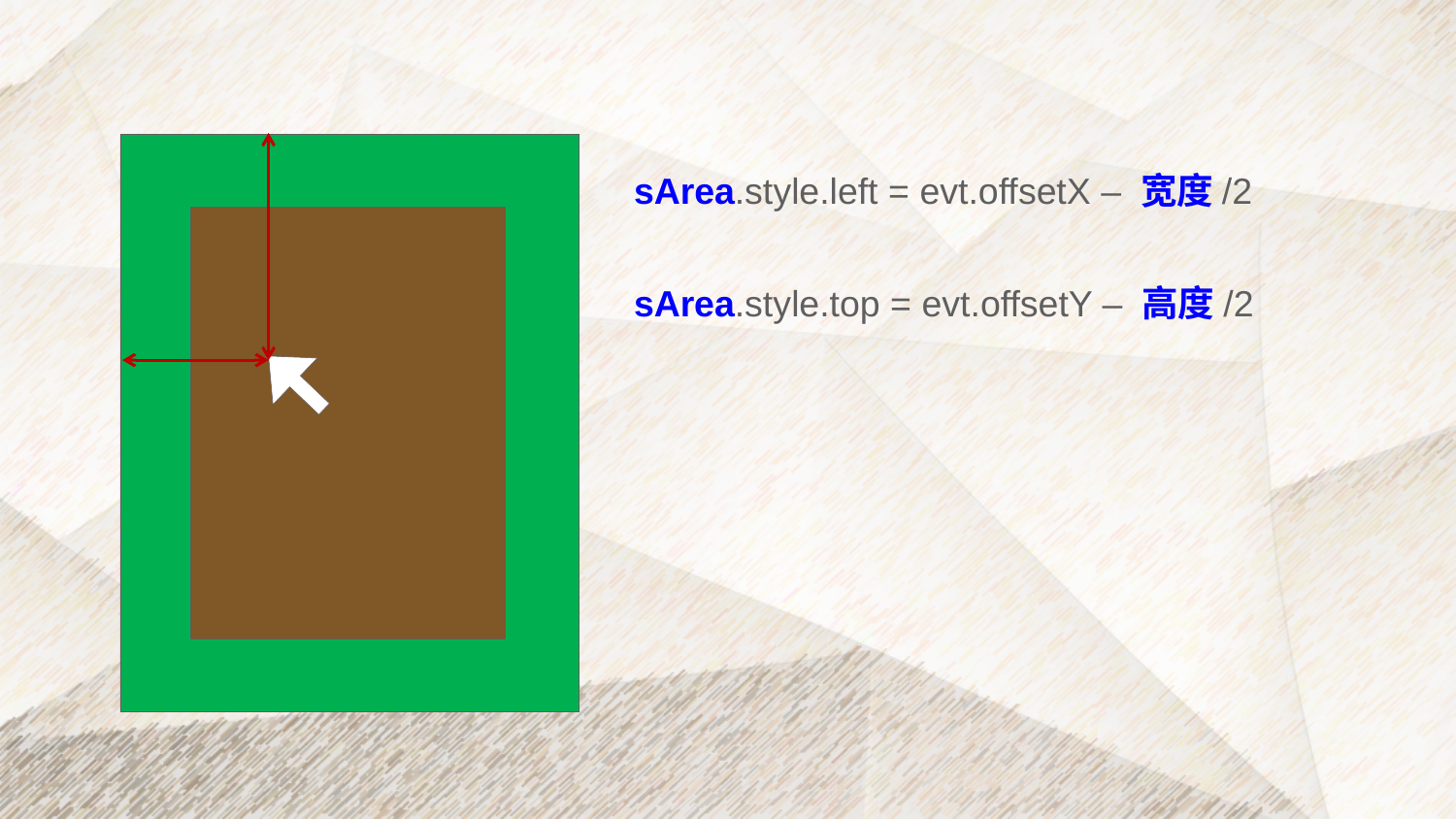

sArea.style.left = evt.offsetX – 宽度/2

sArea.style.top = evt.offsetY – 高度/2